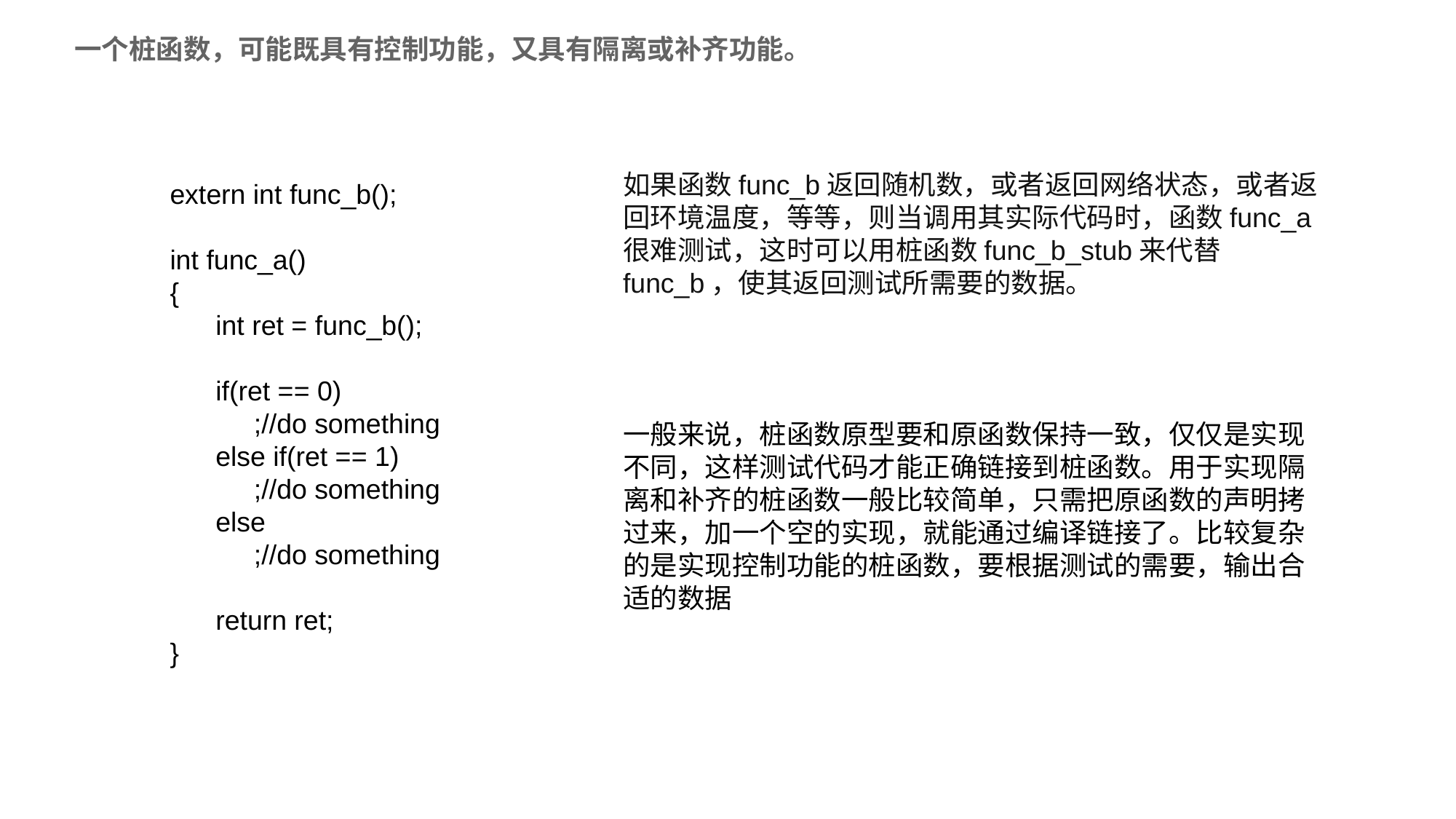

一个桩函数，可能既具有控制功能，又具有隔离或补齐功能。
如果函数func_b返回随机数，或者返回网络状态，或者返回环境温度，等等，则当调用其实际代码时，函数func_a很难测试，这时可以用桩函数func_b_stub来代替func_b，使其返回测试所需要的数据。
extern int func_b();

int func_a()
{
      int ret = func_b();

      if(ret == 0)
           ;//do something
      else if(ret == 1)
           ;//do something
      else
           ;//do something

      return ret;
}
一般来说，桩函数原型要和原函数保持一致，仅仅是实现不同，这样测试代码才能正确链接到桩函数。用于实现隔离和补齐的桩函数一般比较简单，只需把原函数的声明拷过来，加一个空的实现，就能通过编译链接了。比较复杂的是实现控制功能的桩函数，要根据测试的需要，输出合适的数据